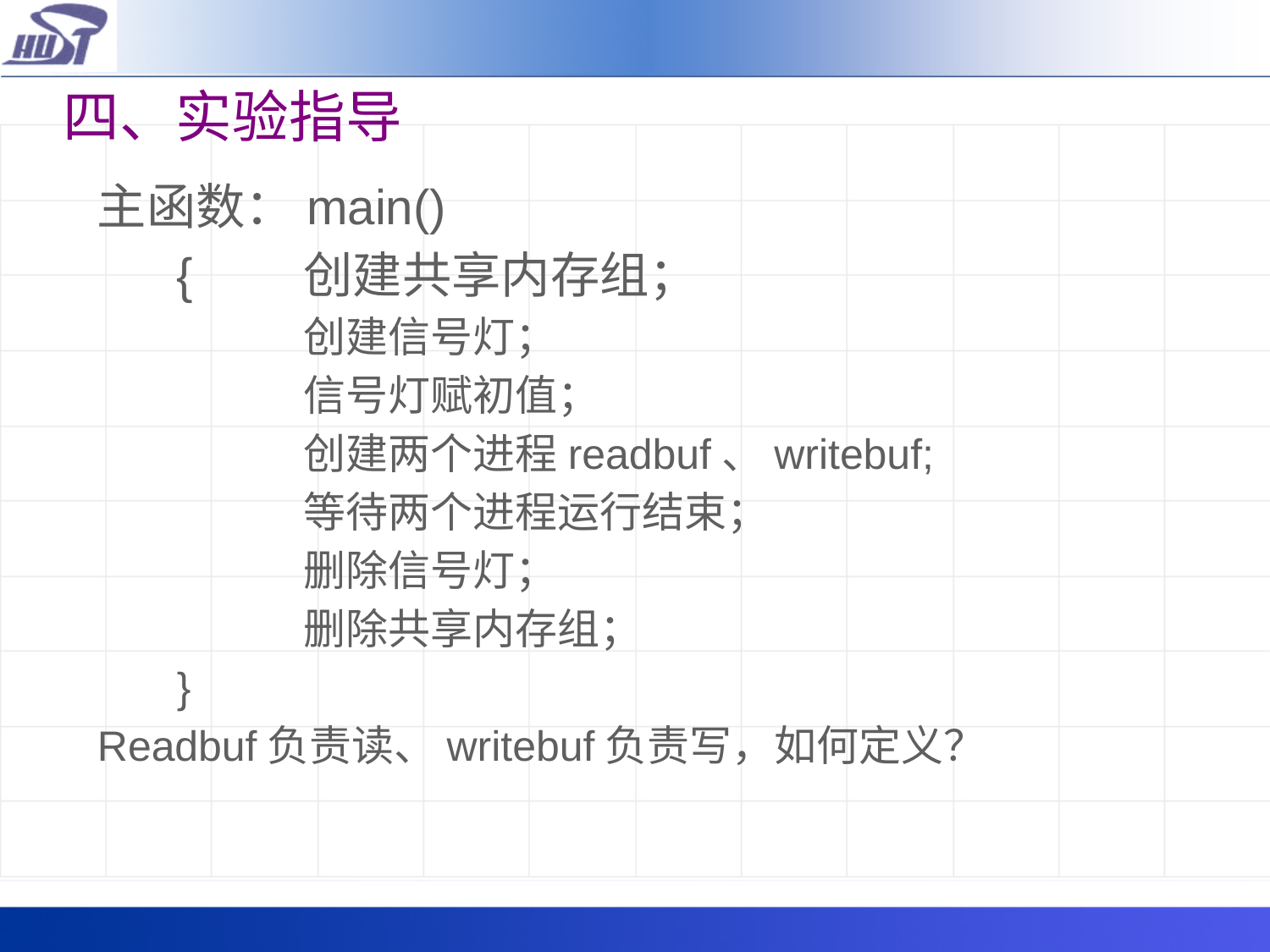

# 四、实验指导
主函数：main()
	{	创建共享内存组；
		创建信号灯；
		信号灯赋初值；
		创建两个进程readbuf、writebuf;
		等待两个进程运行结束；
		删除信号灯；
		删除共享内存组；
	}
Readbuf负责读、writebuf负责写，如何定义？